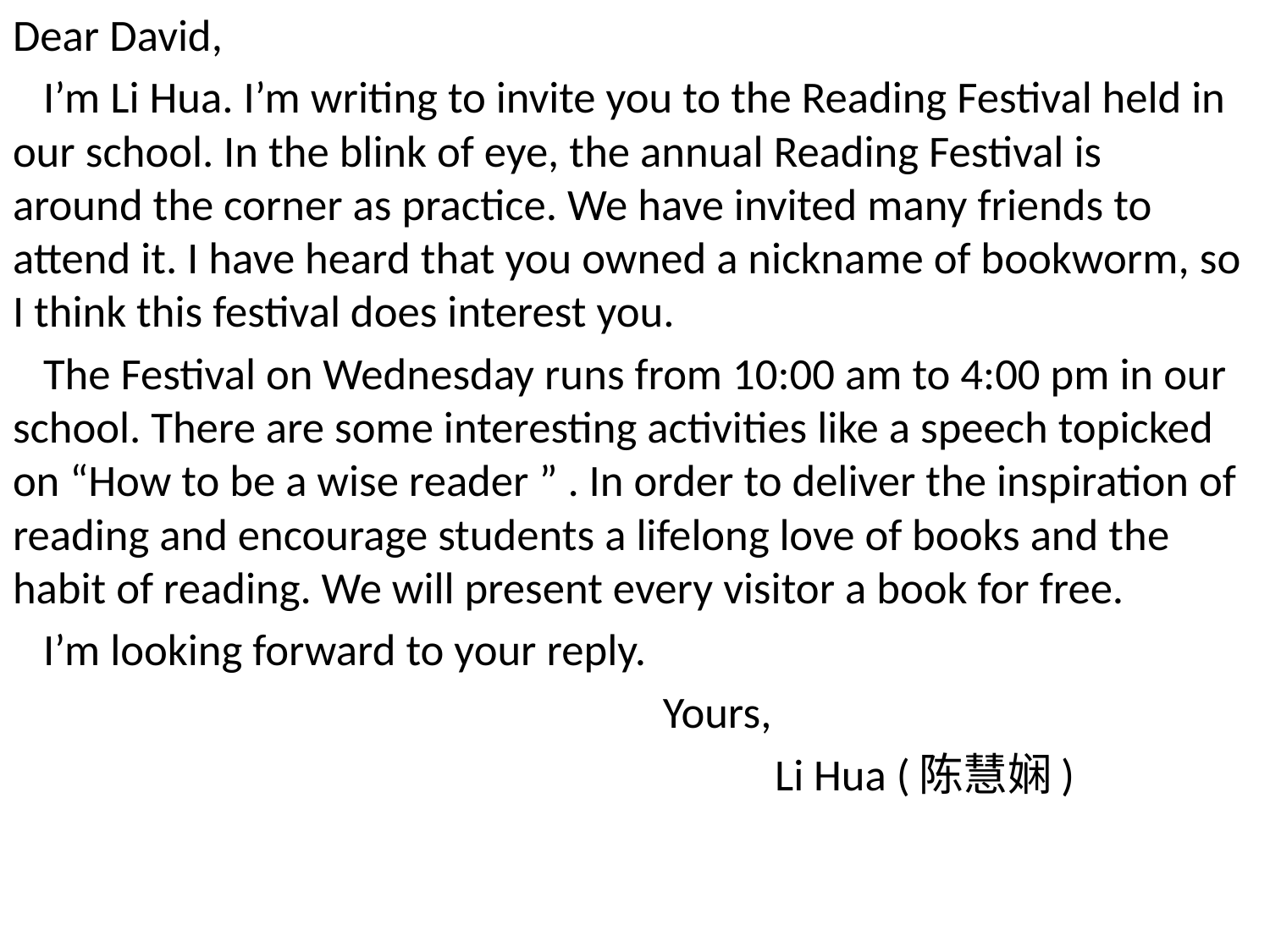

Dear David,
   I’m Li Hua. I’m writing to invite you to the Reading Festival held in our school. In the blink of eye, the annual Reading Festival is around the corner as practice. We have invited many friends to attend it. I have heard that you owned a nickname of bookworm, so I think this festival does interest you.
   The Festival on Wednesday runs from 10:00 am to 4:00 pm in our school. There are some interesting activities like a speech topicked on “How to be a wise reader ” . In order to deliver the inspiration of reading and encourage students a lifelong love of books and the habit of reading. We will present every visitor a book for free.
   I’m looking forward to your reply.
                                                                Yours,
                                                                           Li Hua (陈慧娴)